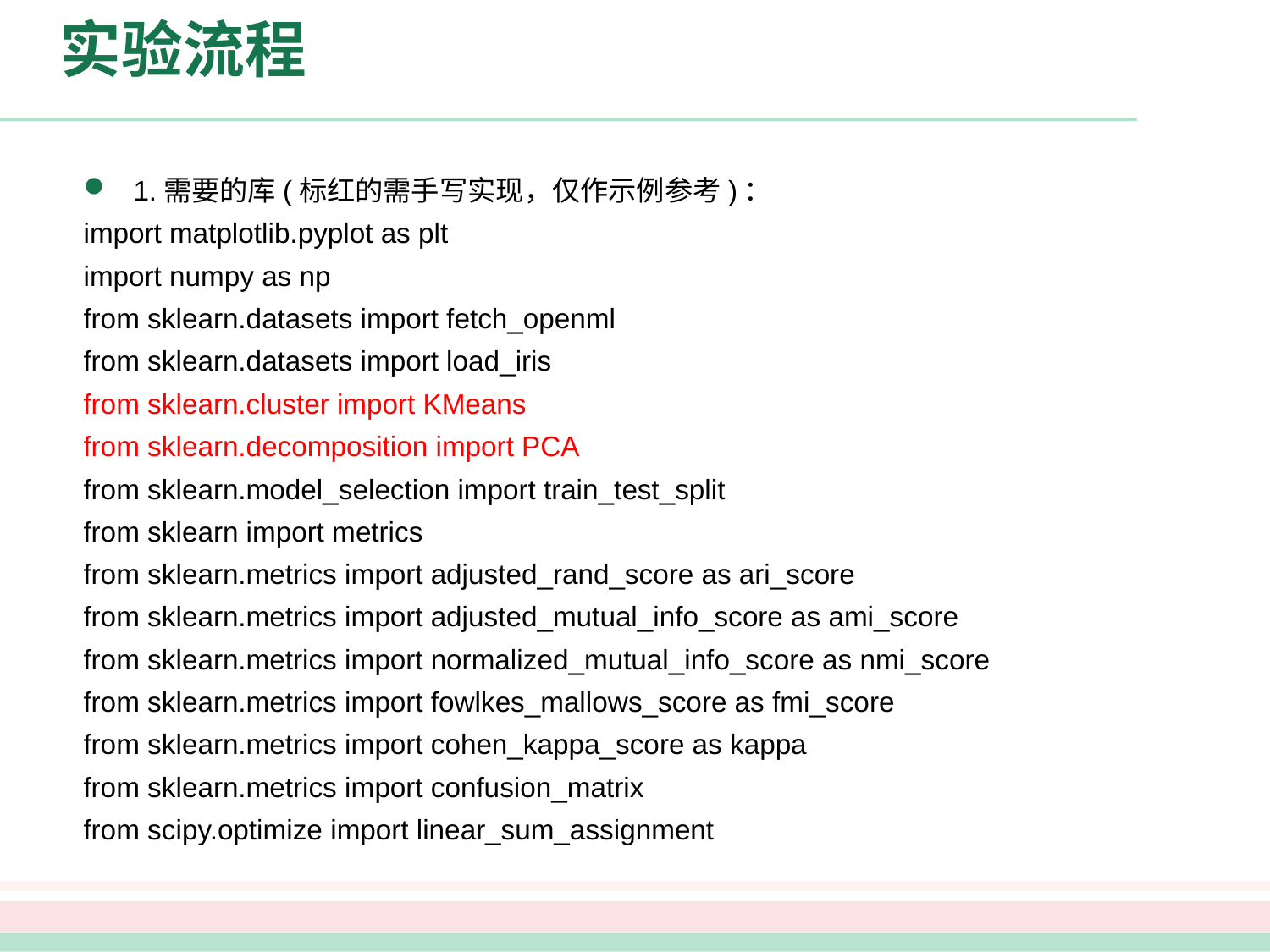

# 实验流程
1.需要的库(标红的需手写实现，仅作示例参考)：
import matplotlib.pyplot as plt
import numpy as np
from sklearn.datasets import fetch_openml
from sklearn.datasets import load_iris
from sklearn.cluster import KMeans
from sklearn.decomposition import PCA
from sklearn.model_selection import train_test_split
from sklearn import metrics
from sklearn.metrics import adjusted_rand_score as ari_score
from sklearn.metrics import adjusted_mutual_info_score as ami_score
from sklearn.metrics import normalized_mutual_info_score as nmi_score
from sklearn.metrics import fowlkes_mallows_score as fmi_score
from sklearn.metrics import cohen_kappa_score as kappa
from sklearn.metrics import confusion_matrix
from scipy.optimize import linear_sum_assignment